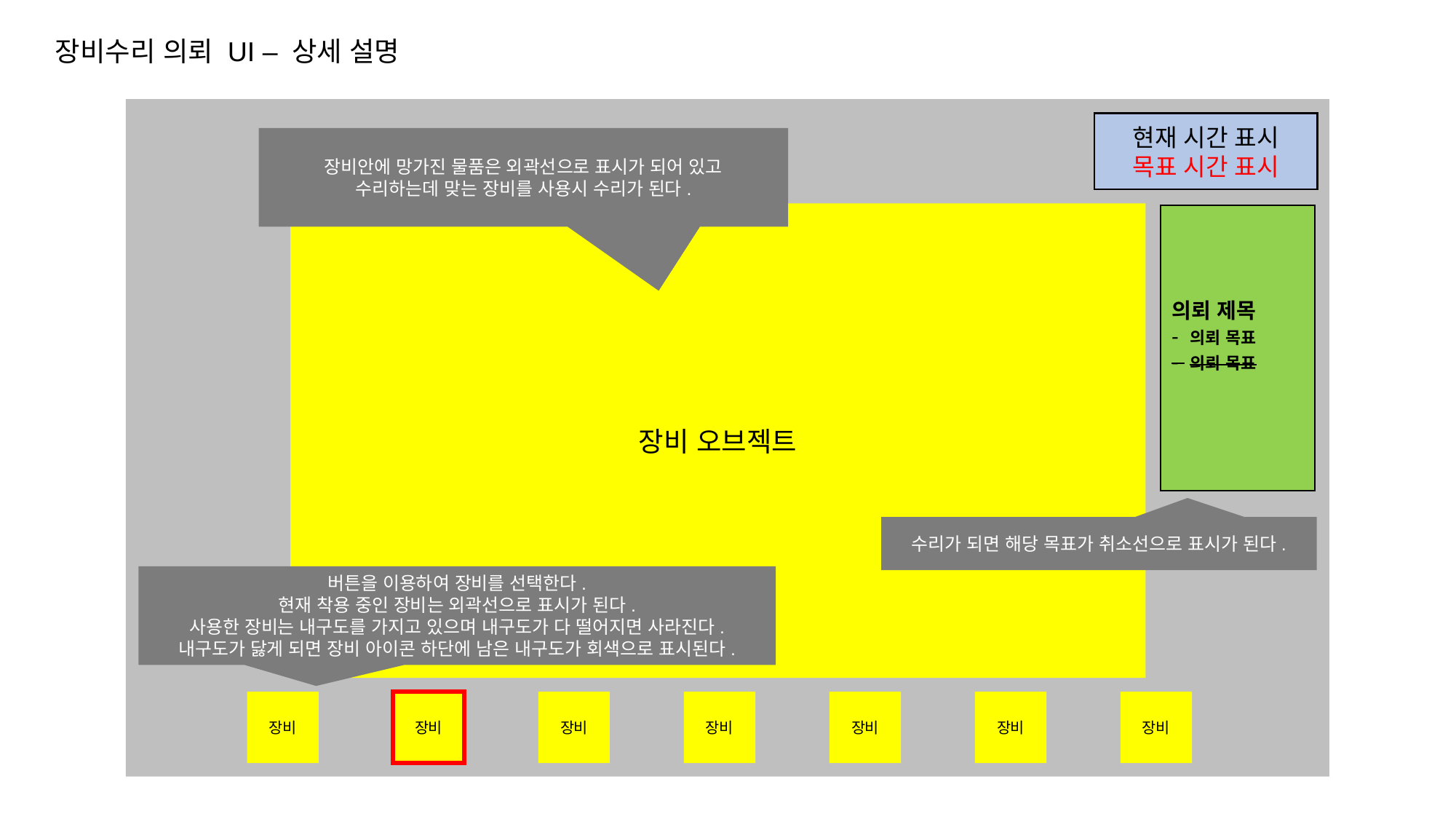

장비수리 의뢰 UI – 상세 설명

현재 시간 표시
목표 시간 표시
장비안에 망가진 물품은 외곽선으로 표시가 되어 있고
수리하는데 맞는 장비를 사용시 수리가 된다.
장비 오브젝트
의뢰 제목
- 의뢰 목표
- 의뢰 목표

수리가 되면 해당 목표가 취소선으로 표시가 된다.
버튼을 이용하여 장비를 선택한다.
현재 착용 중인 장비는 외곽선으로 표시가 된다.
사용한 장비는 내구도를 가지고 있으며 내구도가 다 떨어지면 사라진다.
내구도가 닳게 되면 장비 아이콘 하단에 남은 내구도가 회색으로 표시된다.
장비
장비

장비
장비
장비
장비
장비